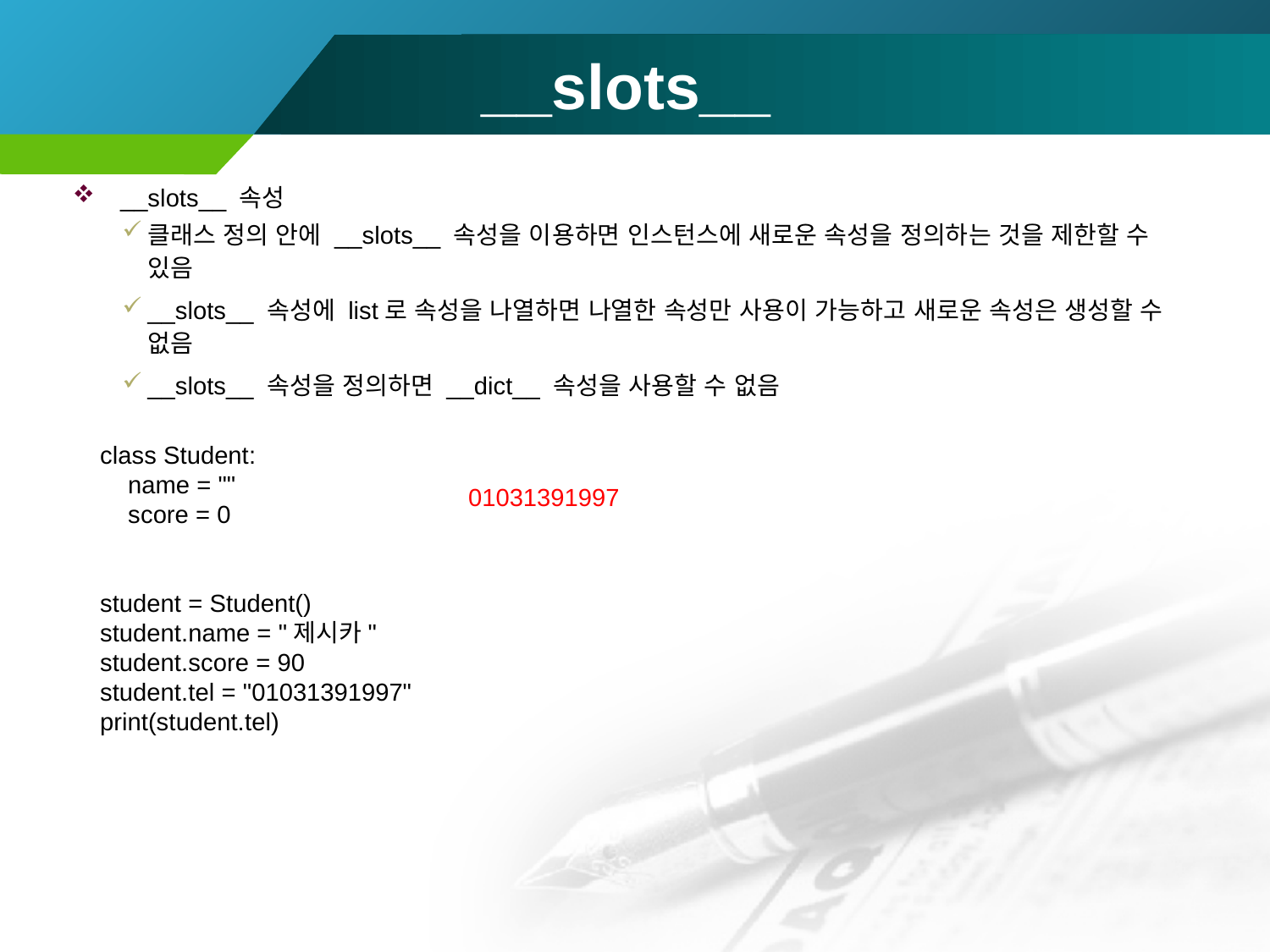

# __slots__
__slots__ 속성
클래스 정의 안에 __slots__ 속성을 이용하면 인스턴스에 새로운 속성을 정의하는 것을 제한할 수 있음
__slots__ 속성에 list로 속성을 나열하면 나열한 속성만 사용이 가능하고 새로운 속성은 생성할 수 없음
__slots__ 속성을 정의하면 __dict__ 속성을 사용할 수 없음

﻿class Student:
    name = ""
    score = 0

student = Student()
student.name = "제시카"
student.score = 90
student.tel = "01031391997"
print(student.tel)
01031391997